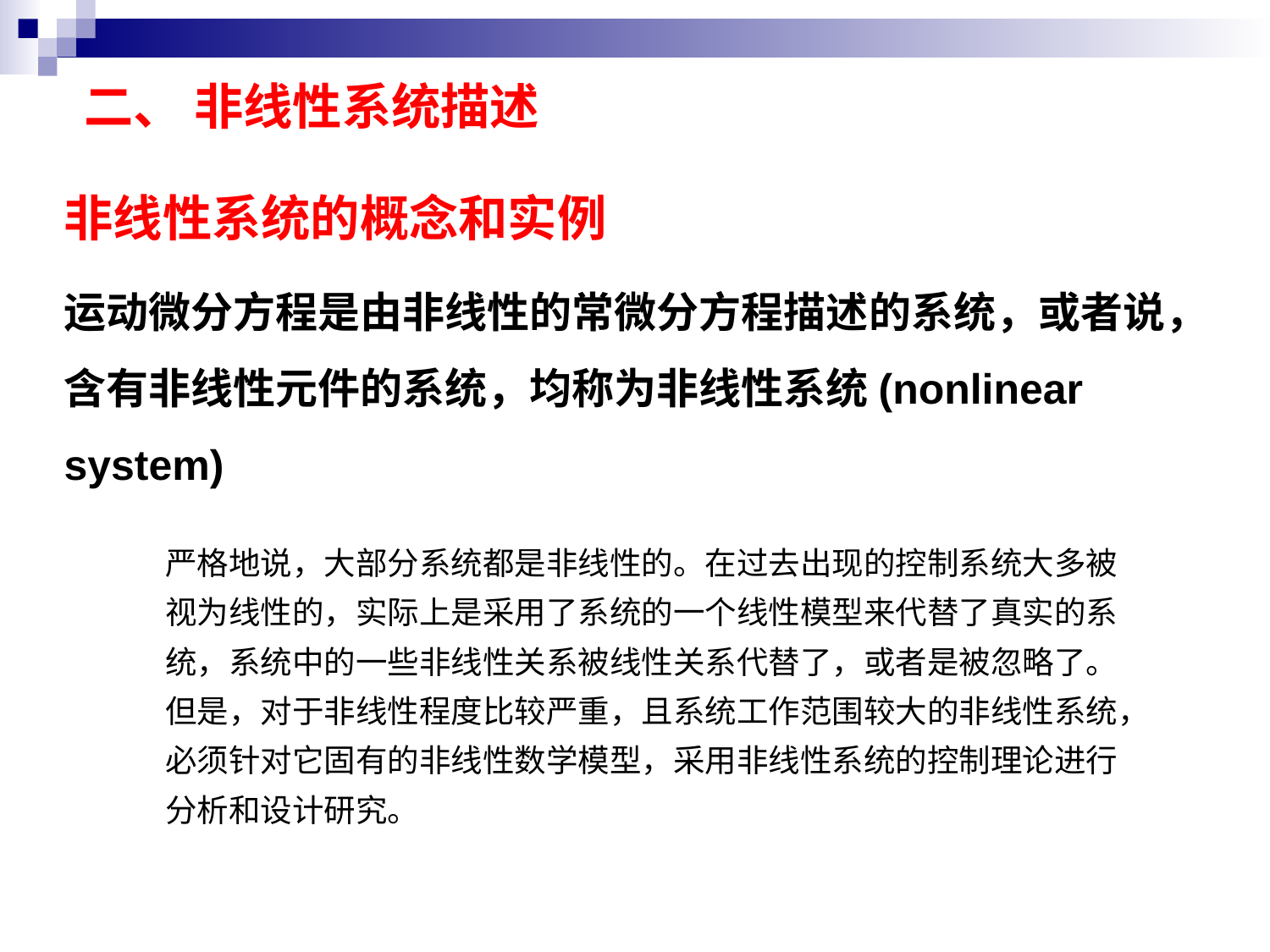

二、 非线性系统描述
非线性系统的概念和实例
运动微分方程是由非线性的常微分方程描述的系统，或者说，含有非线性元件的系统，均称为非线性系统(nonlinear system)
严格地说，大部分系统都是非线性的。在过去出现的控制系统大多被视为线性的，实际上是采用了系统的一个线性模型来代替了真实的系统，系统中的一些非线性关系被线性关系代替了，或者是被忽略了。但是，对于非线性程度比较严重，且系统工作范围较大的非线性系统，必须针对它固有的非线性数学模型，采用非线性系统的控制理论进行分析和设计研究。